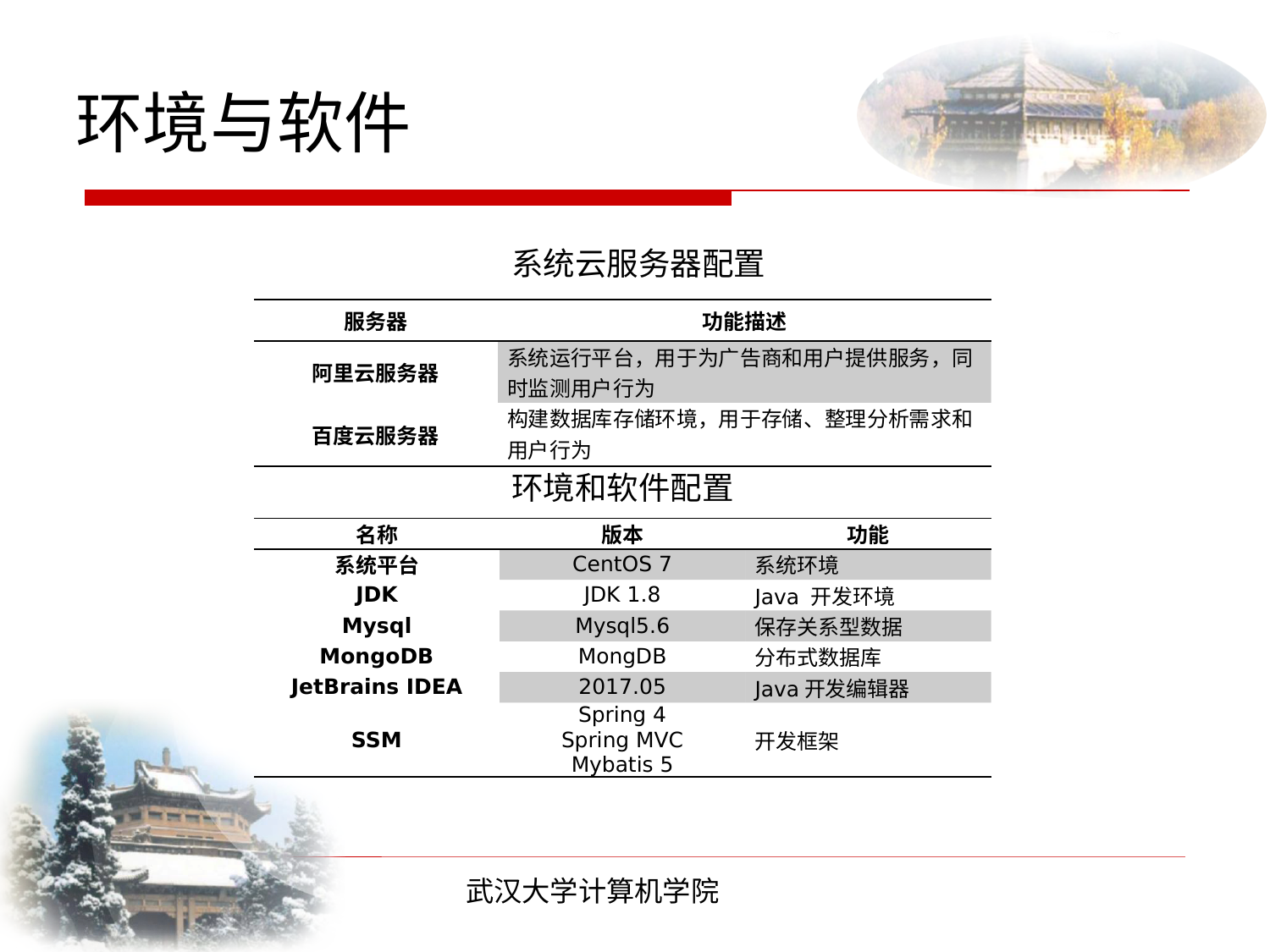

# 环境与软件
系统云服务器配置
| 服务器 | 功能描述 |
| --- | --- |
| 阿里云服务器 | 系统运行平台，用于为广告商和用户提供服务，同时监测用户行为 |
| 百度云服务器 | 构建数据库存储环境，用于存储、整理分析需求和用户行为 |
环境和软件配置
| 名称 | 版本 | 功能 |
| --- | --- | --- |
| 系统平台 | CentOS 7 | 系统环境 |
| JDK | JDK 1.8 | Java 开发环境 |
| Mysql | Mysql5.6 | 保存关系型数据 |
| MongoDB | MongDB | 分布式数据库 |
| JetBrains IDEA | 2017.05 | Java开发编辑器 |
| SSM | Spring 4 Spring MVC Mybatis 5 | 开发框架 |
武汉大学计算机学院